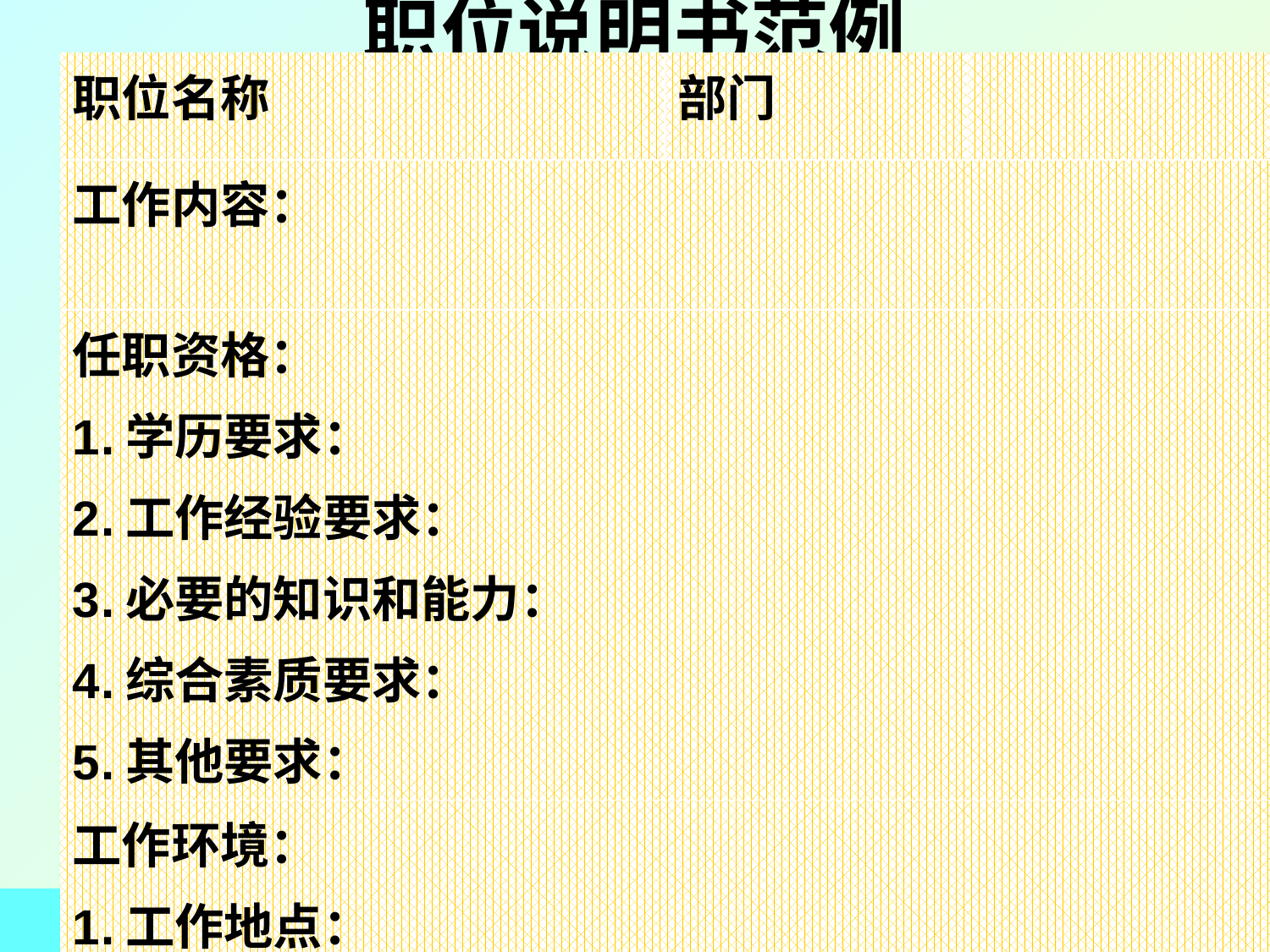

# 职位说明书范例
| 职位名称 |  | 部门 |  |
| --- | --- | --- | --- |
| 工作内容： |  |  |  |
| 任职资格： 学历要求： 工作经验要求： 必要的知识和能力： 综合素质要求： 其他要求： |  |  |  |
| 工作环境： 工作地点： 工作条件： |  |  |  |
wangchenggang